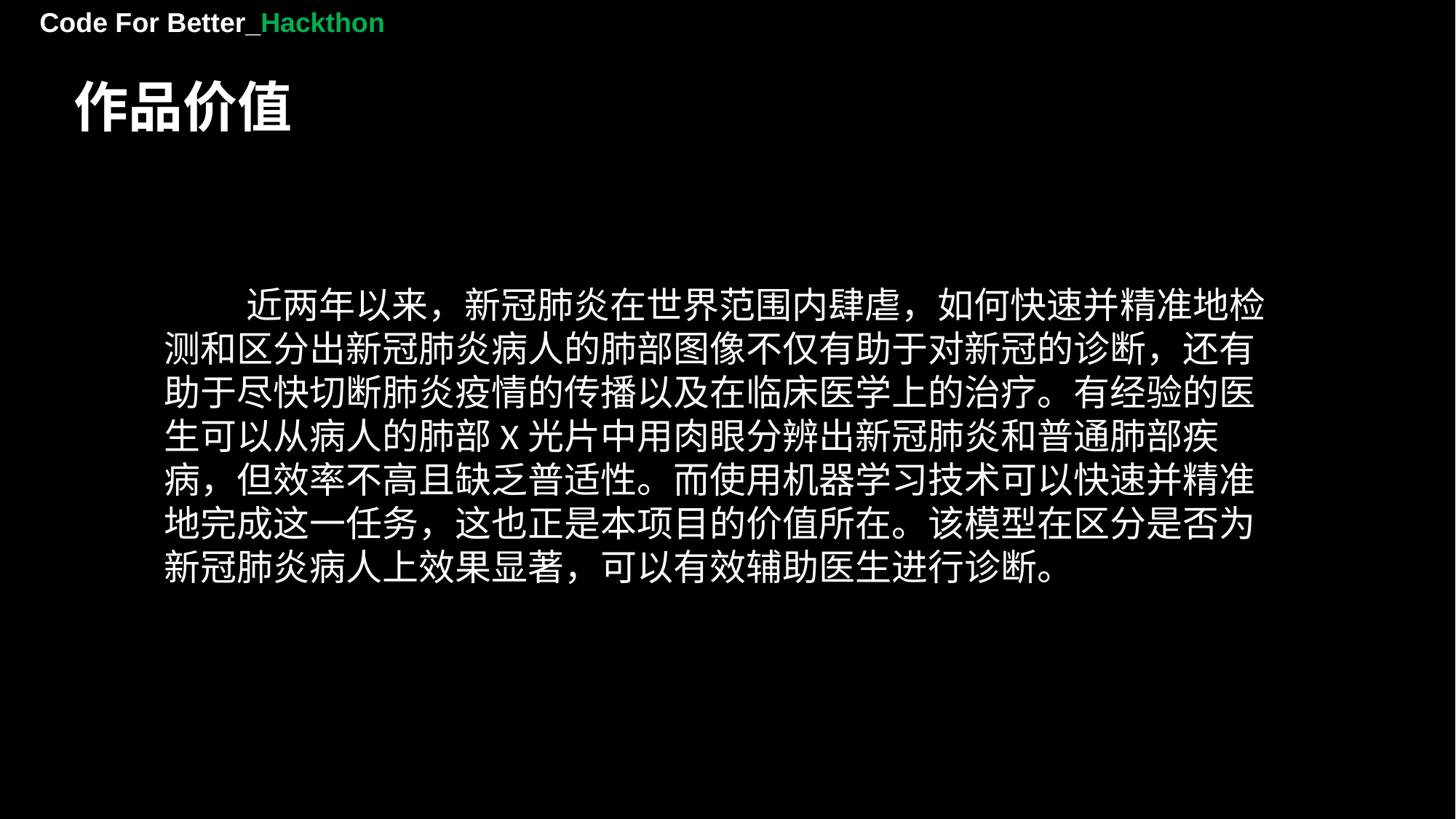

Code For Better_Hackthon
作品价值
         近两年以来，新冠肺炎在世界范围内肆虐，如何快速并精准地检测和区分出新冠肺炎病人的肺部图像不仅有助于对新冠的诊断，还有助于尽快切断肺炎疫情的传播以及在临床医学上的治疗。有经验的医生可以从病人的肺部X光片中用肉眼分辨出新冠肺炎和普通肺部疾病，但效率不高且缺乏普适性。而使用机器学习技术可以快速并精准地完成这一任务，这也正是本项目的价值所在。该模型在区分是否为新冠肺炎病人上效果显著，可以有效辅助医生进行诊断。